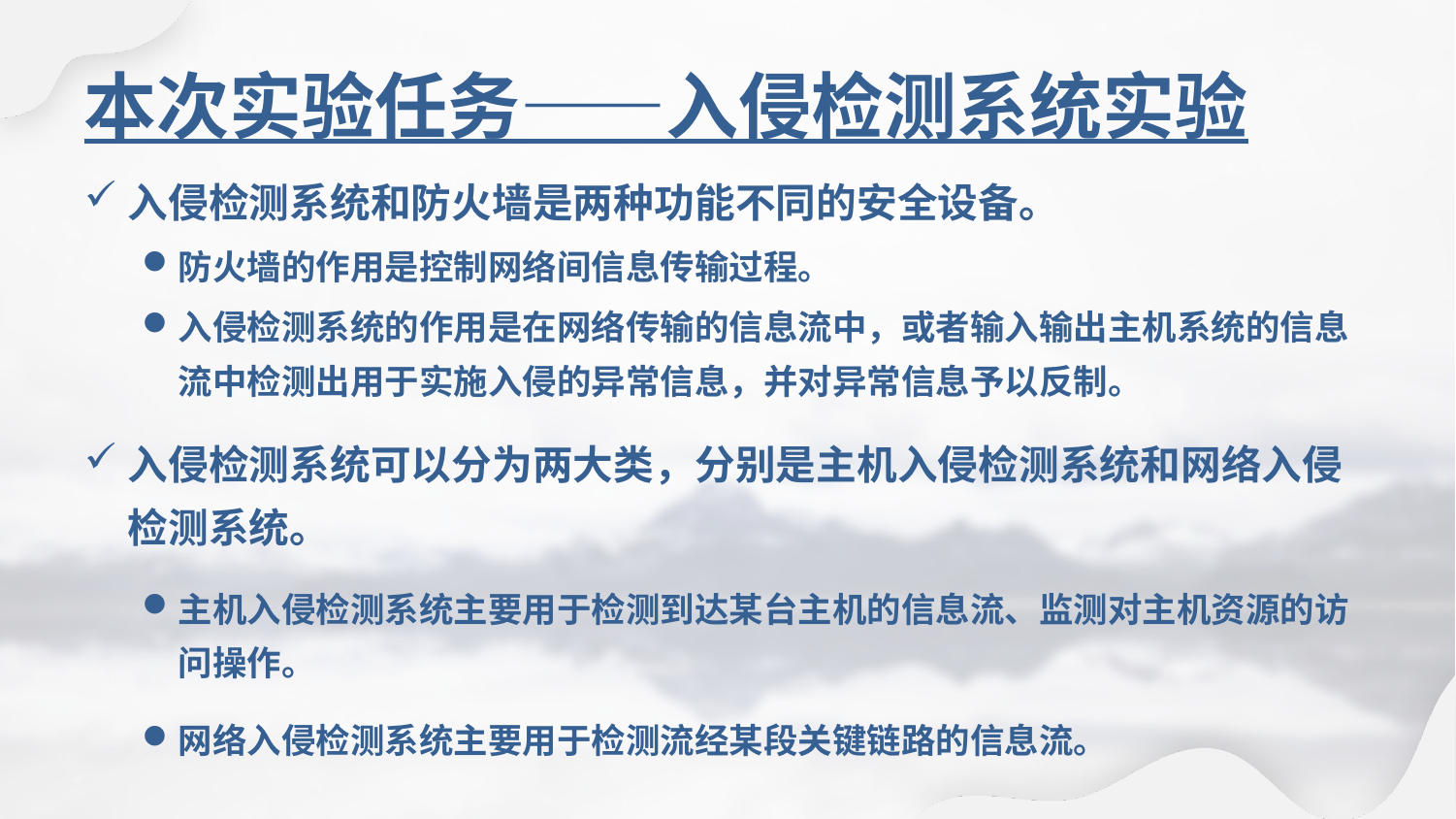

# 本次实验任务——入侵检测系统实验
入侵检测系统和防火墙是两种功能不同的安全设备。
防火墙的作用是控制网络间信息传输过程。
入侵检测系统的作用是在网络传输的信息流中，或者输入输出主机系统的信息流中检测出用于实施入侵的异常信息，并对异常信息予以反制。
入侵检测系统可以分为两大类，分别是主机入侵检测系统和网络入侵检测系统。
主机入侵检测系统主要用于检测到达某台主机的信息流、监测对主机资源的访问操作。
网络入侵检测系统主要用于检测流经某段关键链路的信息流。